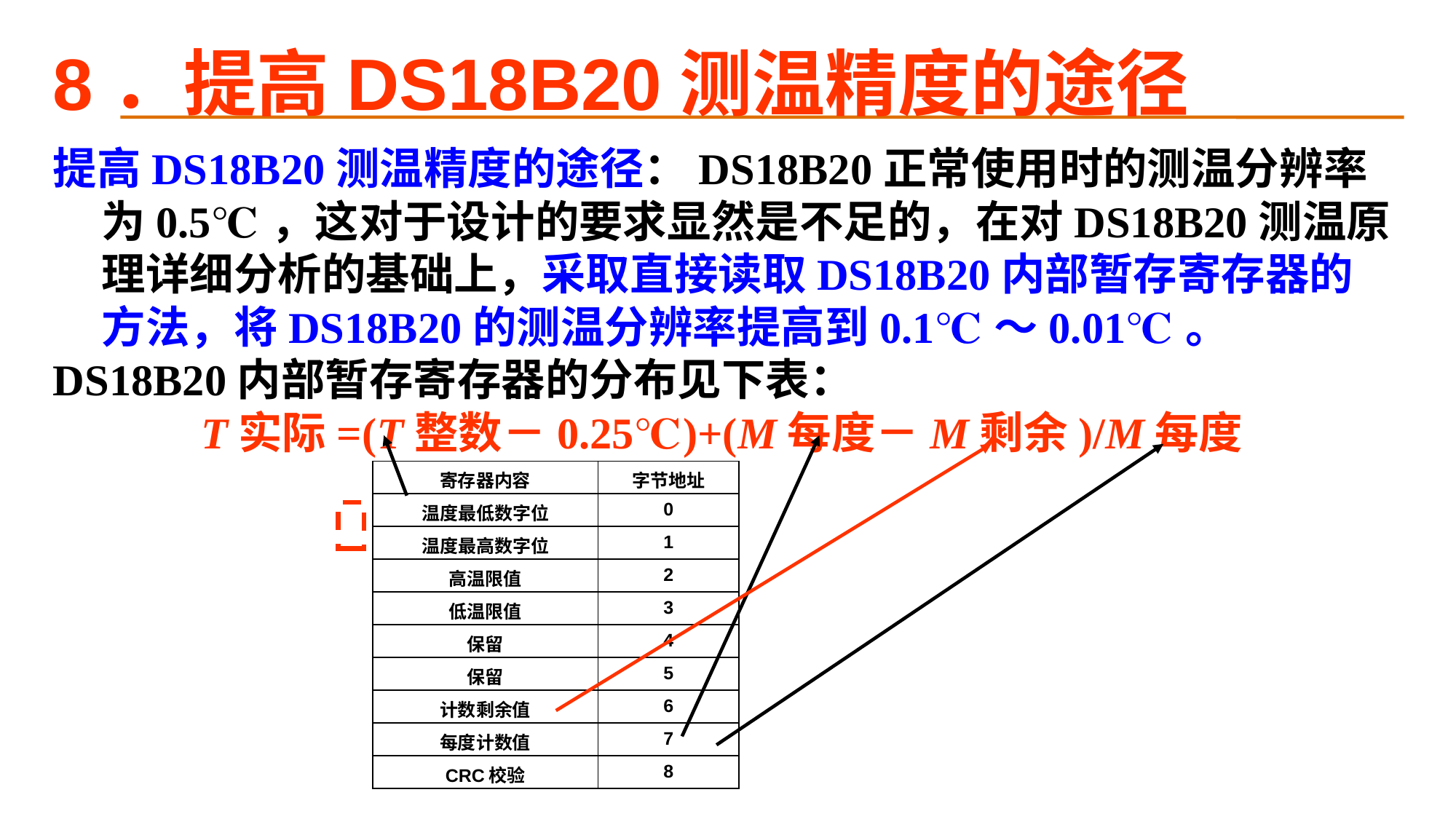

8．提高DS18B20测温精度的途径
提高DS18B20测温精度的途径：DS18B20正常使用时的测温分辨率为0.5℃，这对于设计的要求显然是不足的，在对DS18B20测温原理详细分析的基础上，采取直接读取DS18B20内部暂存寄存器的方法，将DS18B20的测温分辨率提高到0.1℃～0.01℃。
DS18B20内部暂存寄存器的分布见下表：
T实际=(T整数－0.25℃)+(M每度－M剩余)/M每度

| 寄存器内容 | 字节地址 |
| --- | --- |
| 温度最低数字位 | 0 |
| 温度最高数字位 | 1 |
| 高温限值 | 2 |
| 低温限值 | 3 |
| 保留 | 4 |
| 保留 | 5 |
| 计数剩余值 | 6 |
| 每度计数值 | 7 |
| CRC校验 | 8 |